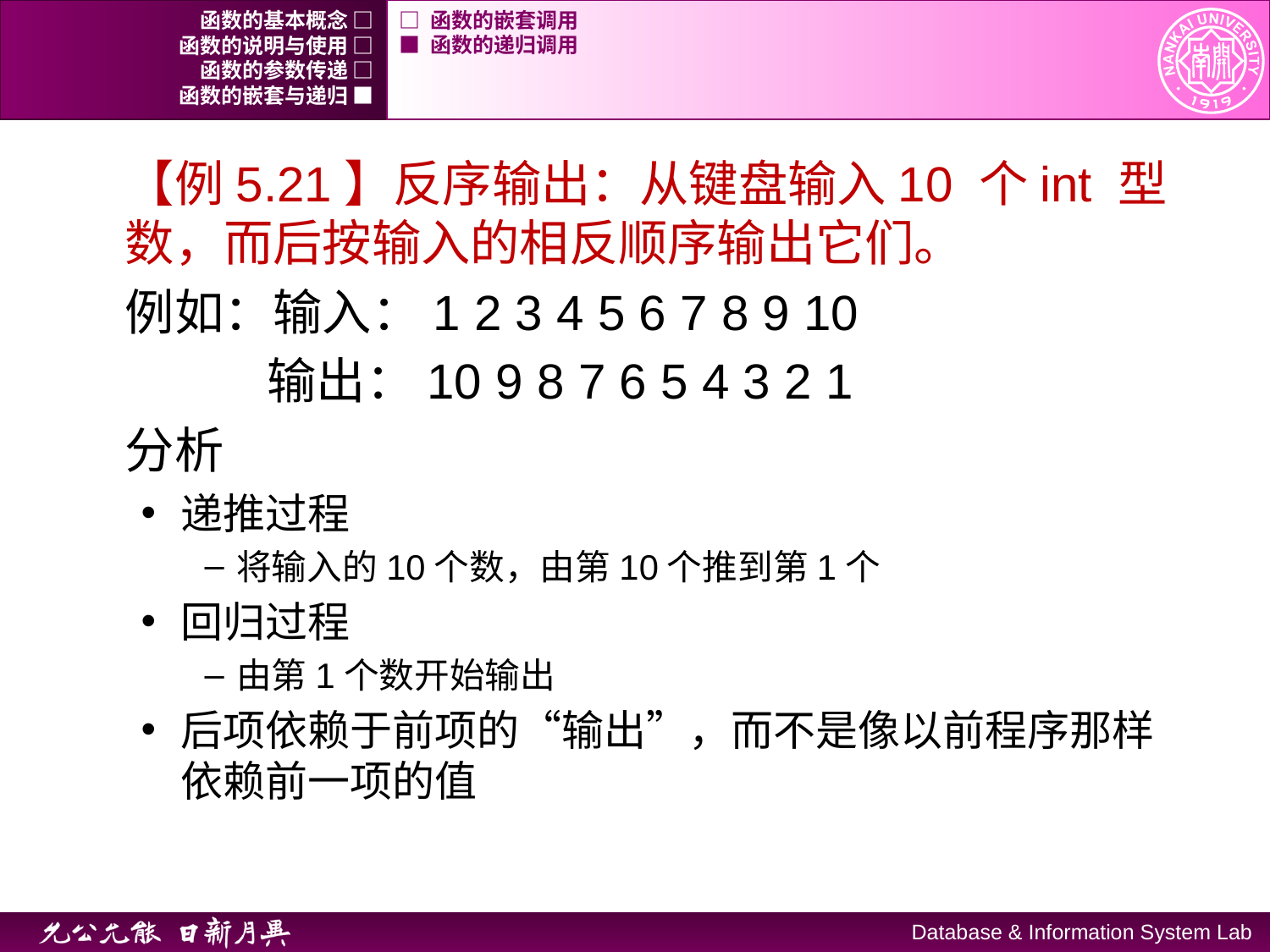

函数的基本概念 □
□ 函数的嵌套调用
函数的说明与使用 □
■ 函数的递归调用
函数的参数传递 □

函数的嵌套与递归 ■

【例5.21】反序输出：从键盘输入10 个int 型数，而后按输入的相反顺序输出它们。
例如：输入：1 2 3 4 5 6 7 8 9 10
	        输出：10 9 8 7 6 5 4 3 2 1
分析
递推过程
将输入的10个数，由第10个推到第1个
回归过程
由第1个数开始输出
后项依赖于前项的“输出”，而不是像以前程序那样依赖前一项的值